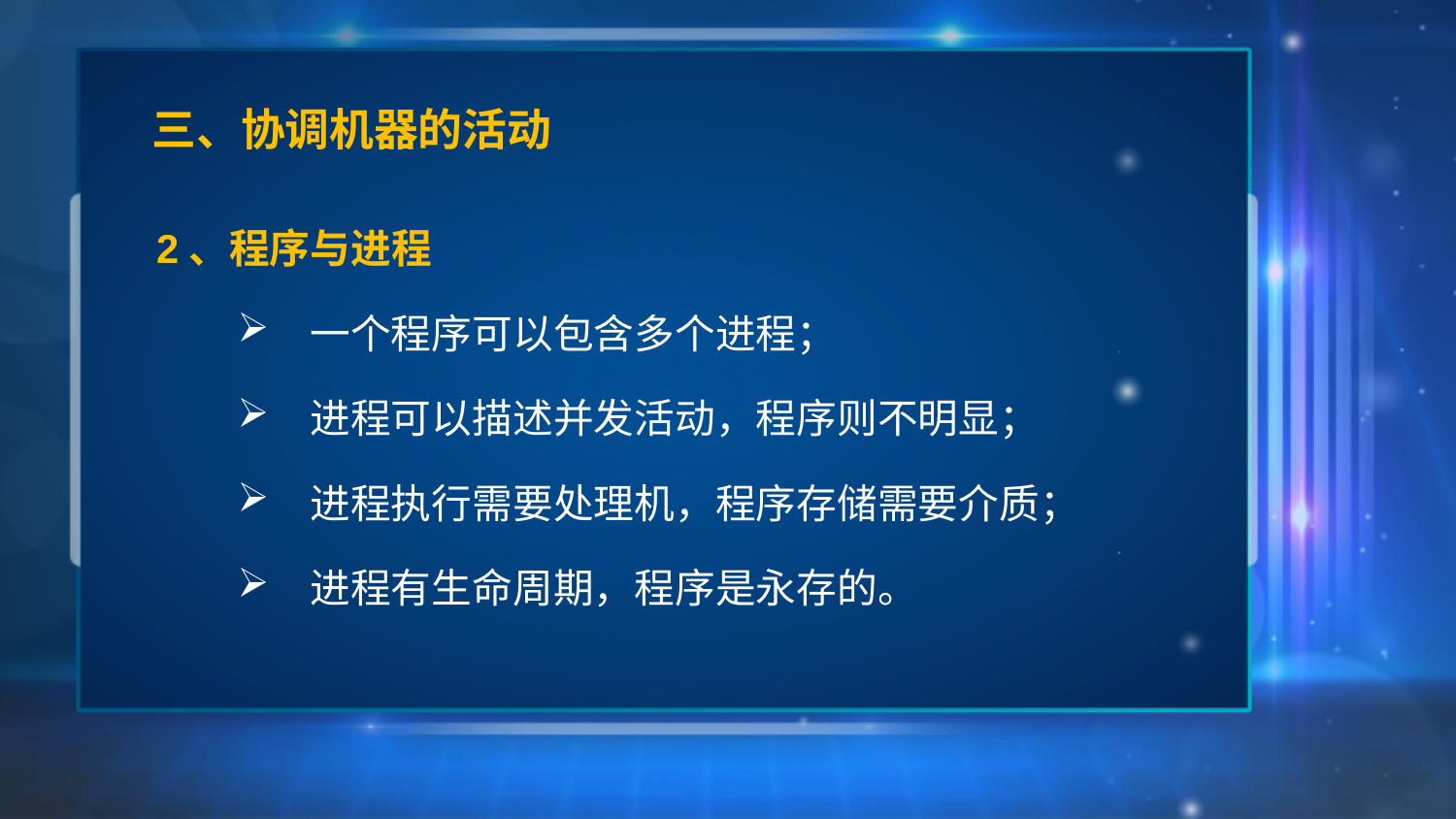

# 三、协调机器的活动
     2、程序与进程
一个程序可以包含多个进程；
进程可以描述并发活动，程序则不明显；
进程执行需要处理机，程序存储需要介质；
进程有生命周期，程序是永存的。